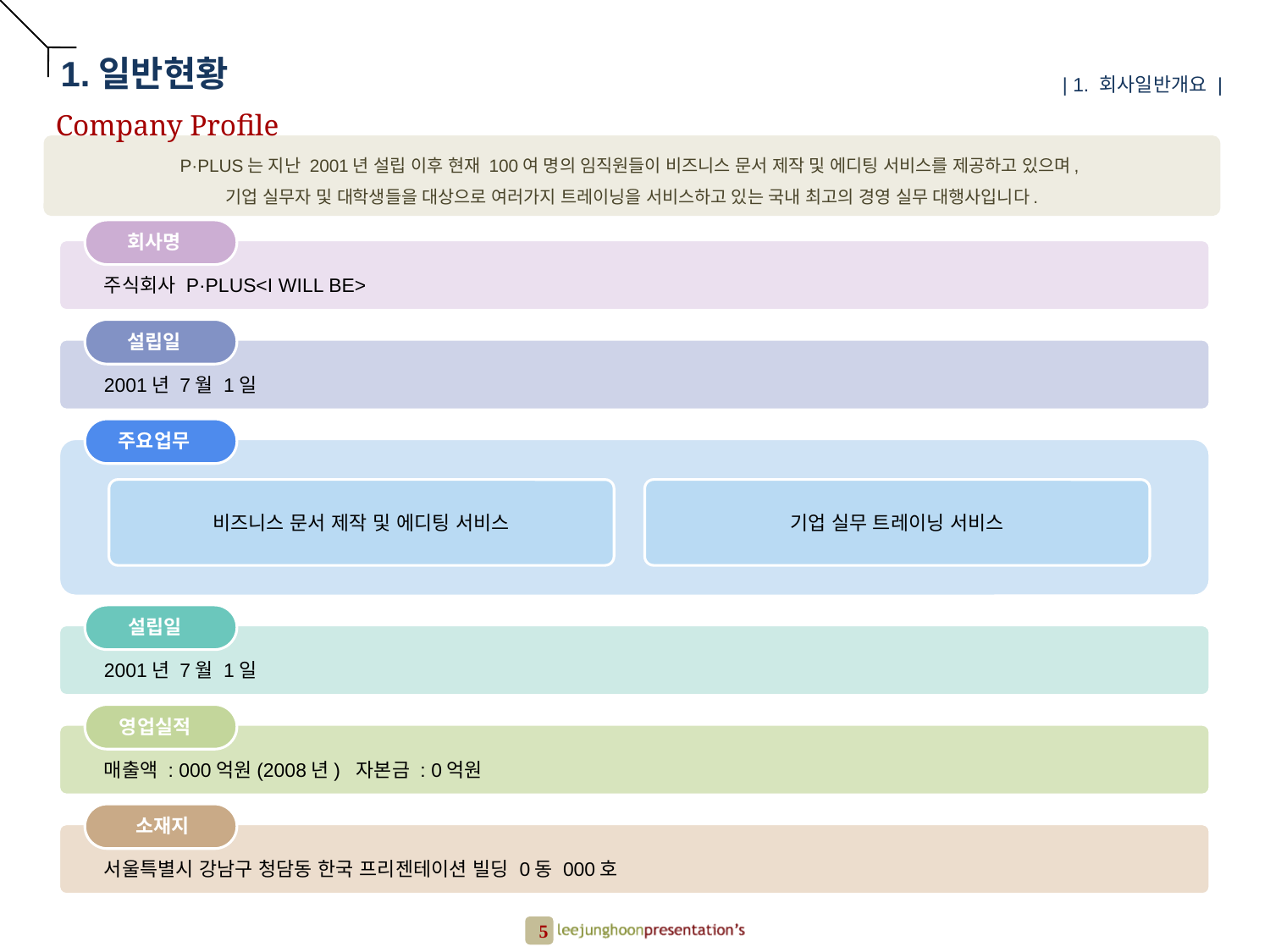

회사명

주식회사 P·PLUS<I WILL BE>

설립일

2001년 7월 1일

주요업무

비즈니스 문서 제작 및 에디팅 서비스
기업 실무 트레이닝 서비스

설립일

2001년 7월 1일

영업실적

매출액 : 000억원(2008년)  자본금 : 0억원

소재지

서울특별시 강남구 청담동 한국 프리젠테이션 빌딩 0동 000호